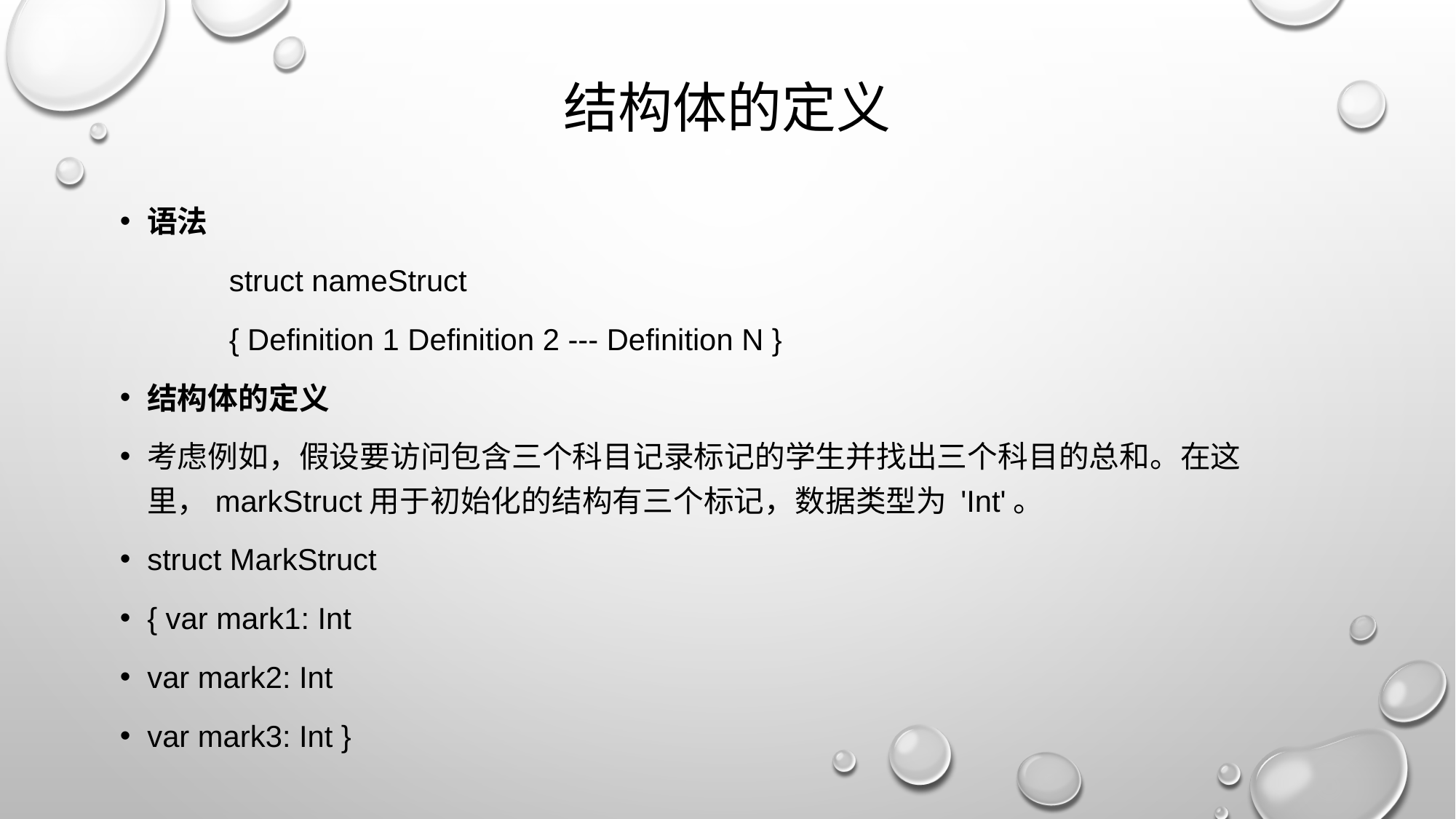

# 结构体的定义
语法
	struct nameStruct
	{ Definition 1 Definition 2 --- Definition N }
结构体的定义
考虑例如，假设要访问包含三个科目记录标记的学生并找出三个科目的总和。在这里，markStruct用于初始化的结构有三个标记，数据类型为 'Int'。
struct MarkStruct
{ var mark1: Int
var mark2: Int
var mark3: Int }